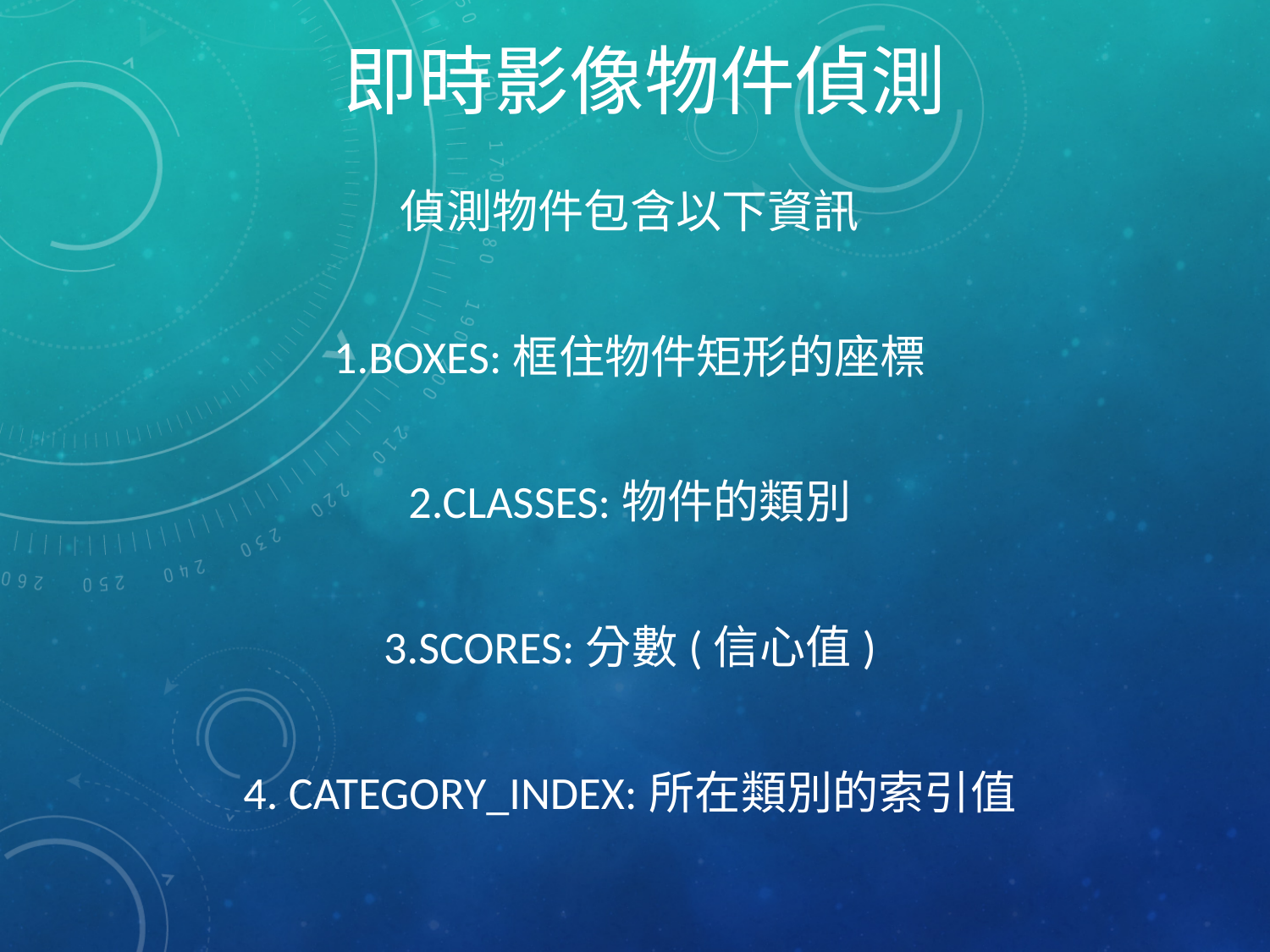

即時影像物件偵測
偵測物件包含以下資訊

1.boxes:框住物件矩形的座標

2.classes:物件的類別

3.scores:分數(信心值)

4. category_index:所在類別的索引值